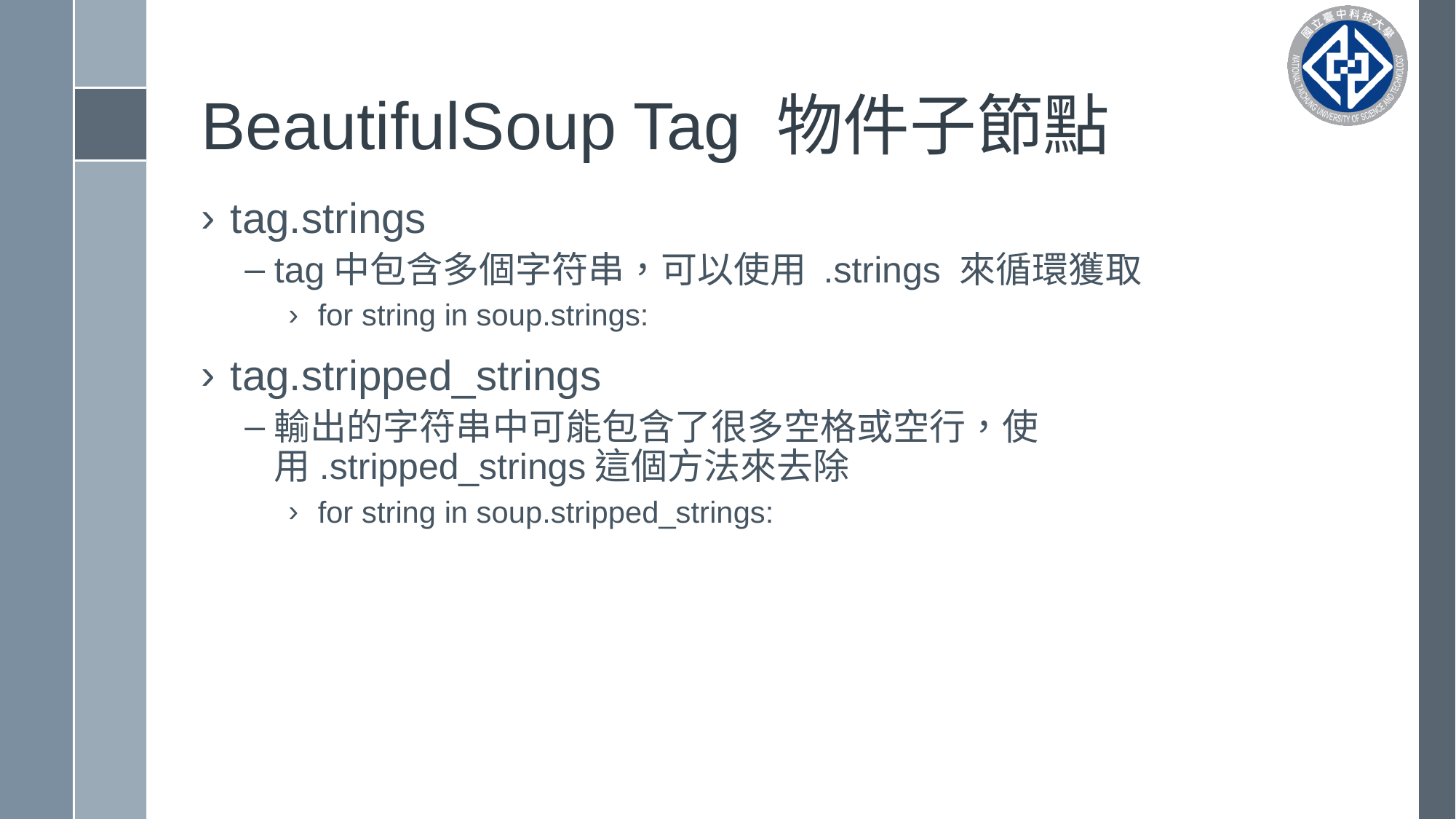

# BeautifulSoup Tag 物件子節點
tag.strings
tag中包含多個字符串，可以使用 .strings 來循環獲取
for string in soup.strings:
tag.stripped_strings
輸出的字符串中可能包含了很多空格或空行，使用.stripped_strings這個方法來去除
for string in soup.stripped_strings: